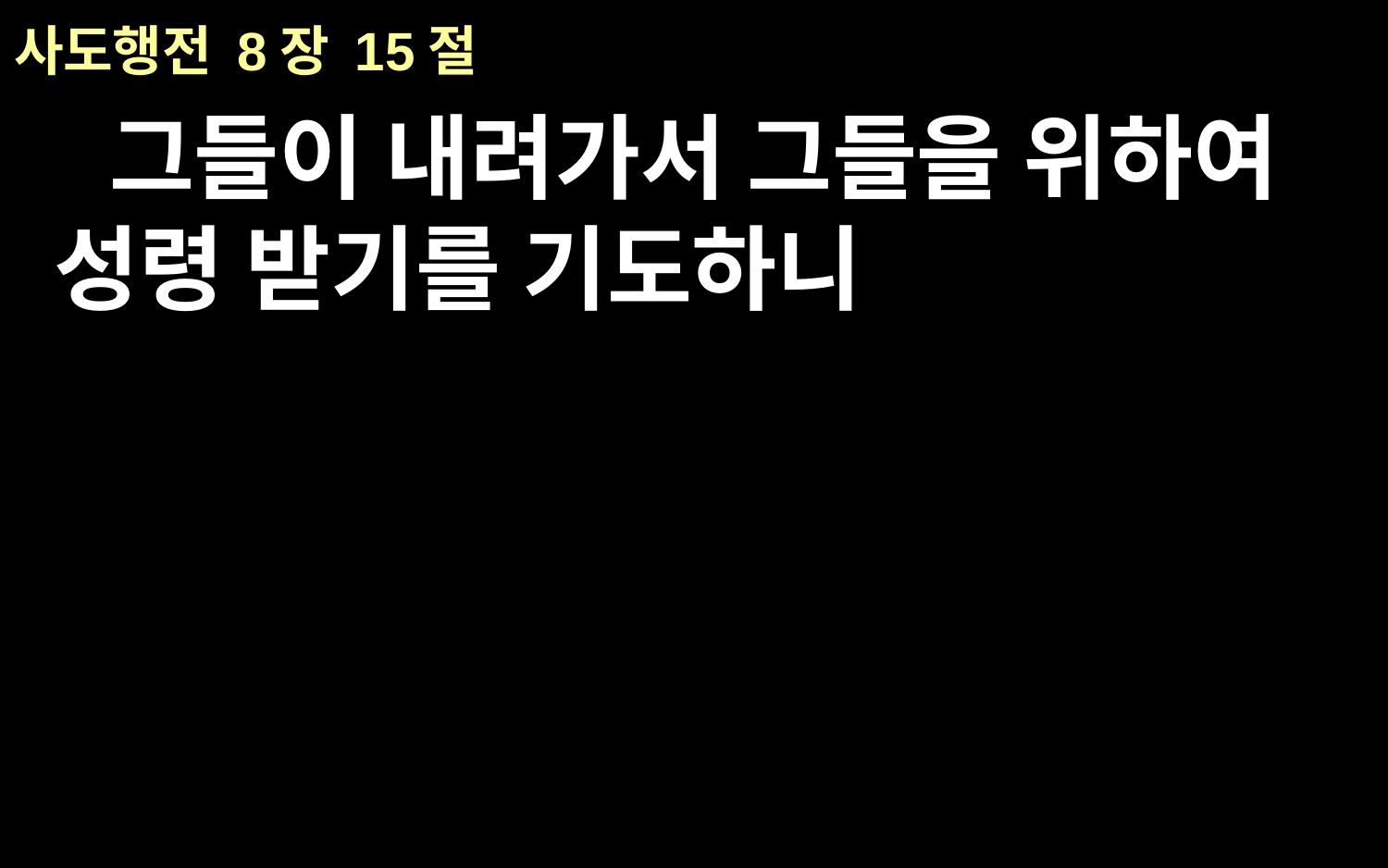

# 사도행전 8장 15절
그들이 내려가서 그들을 위하여 성령 받기를 기도하니